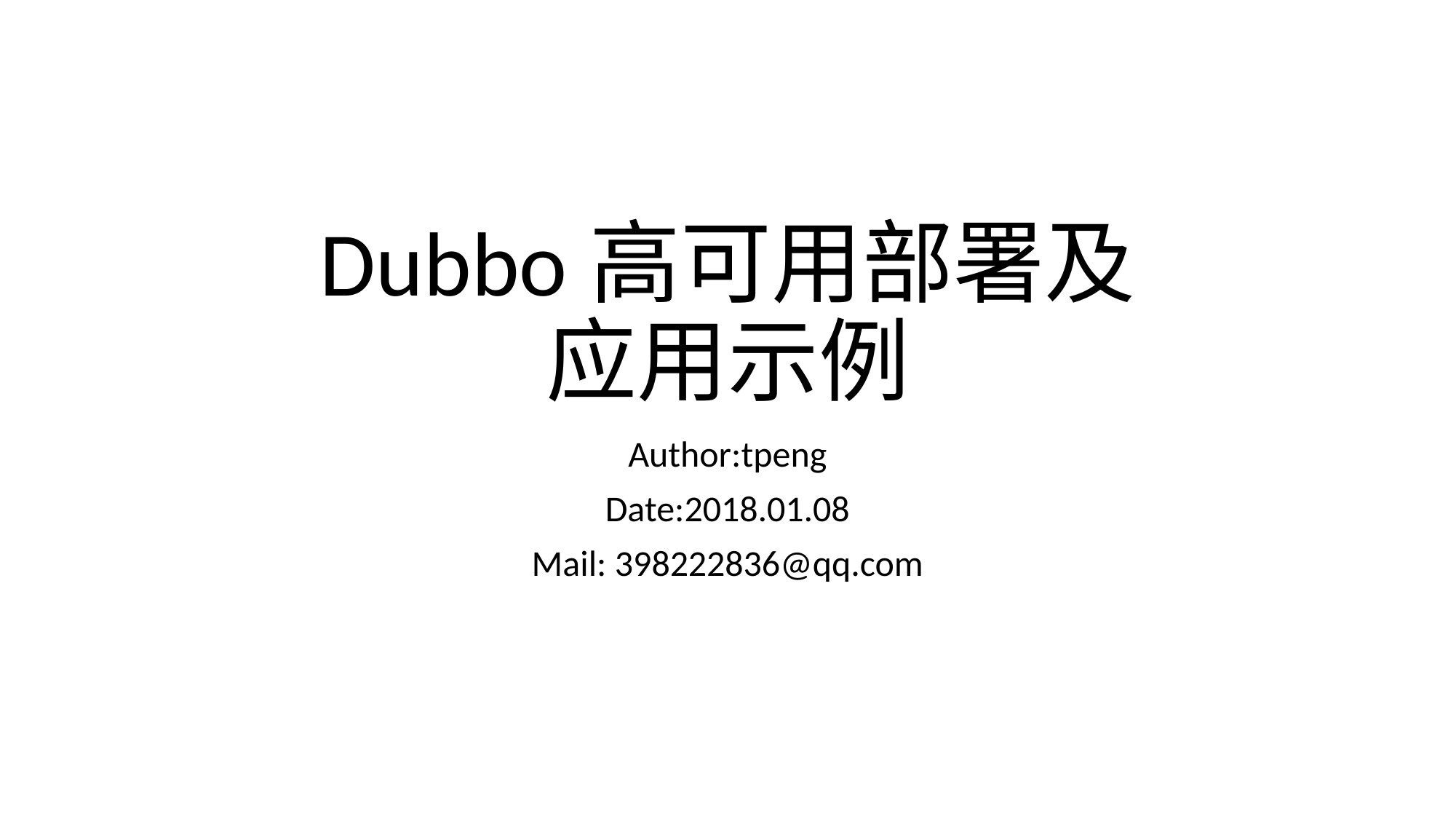

# Dubbo高可用部署及 应用示例
Author:tpeng
Date:2018.01.08
Mail: 398222836@qq.com